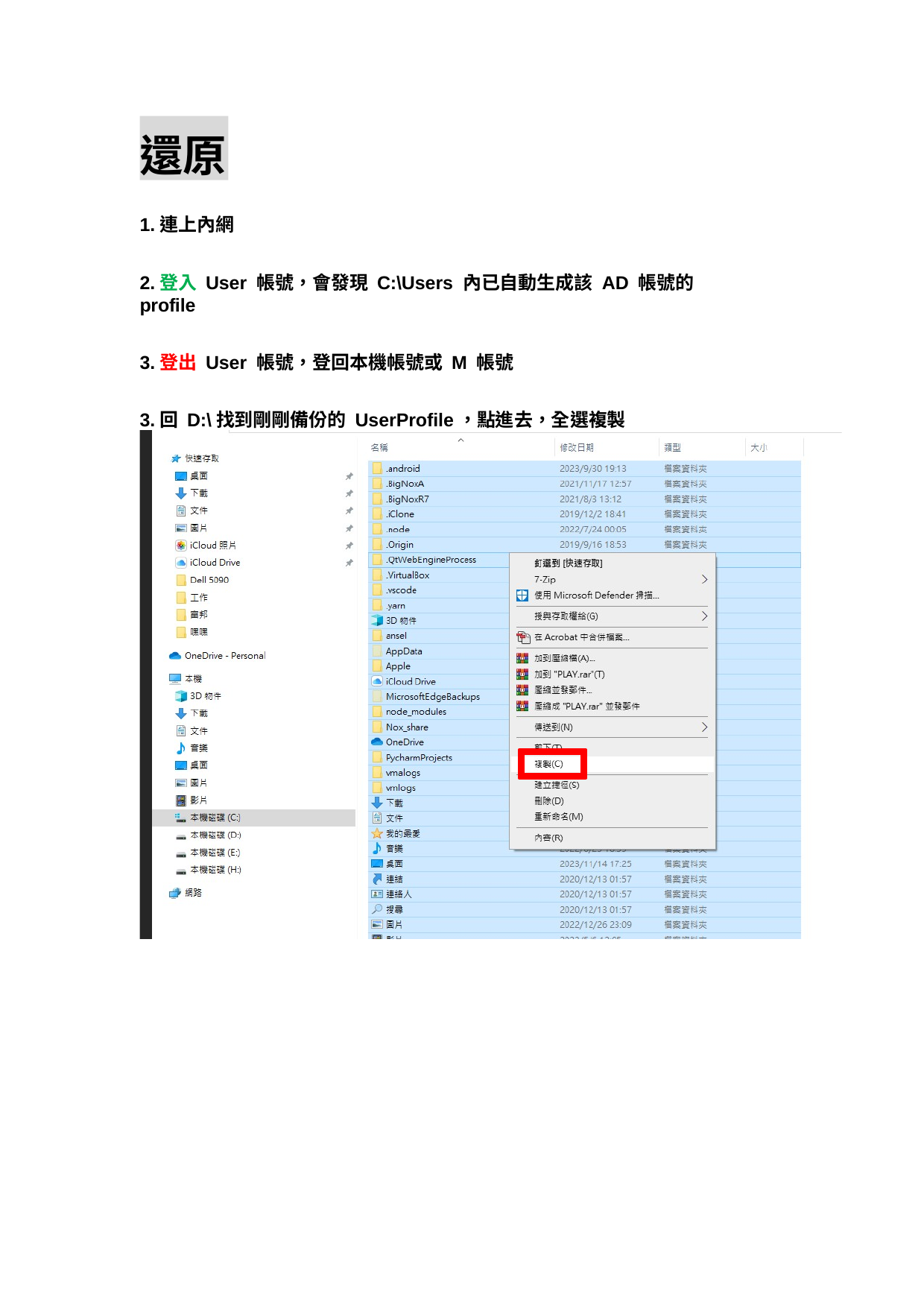

還原
1.連上內網

2.登入 User 帳號，會發現 C:\Users 內已自動生成該 AD 帳號的 profile

3.登出 User 帳號，登回本機帳號或 M 帳號

3.回 D:\找到剛剛備份的 UserProfile，點進去，全選複製